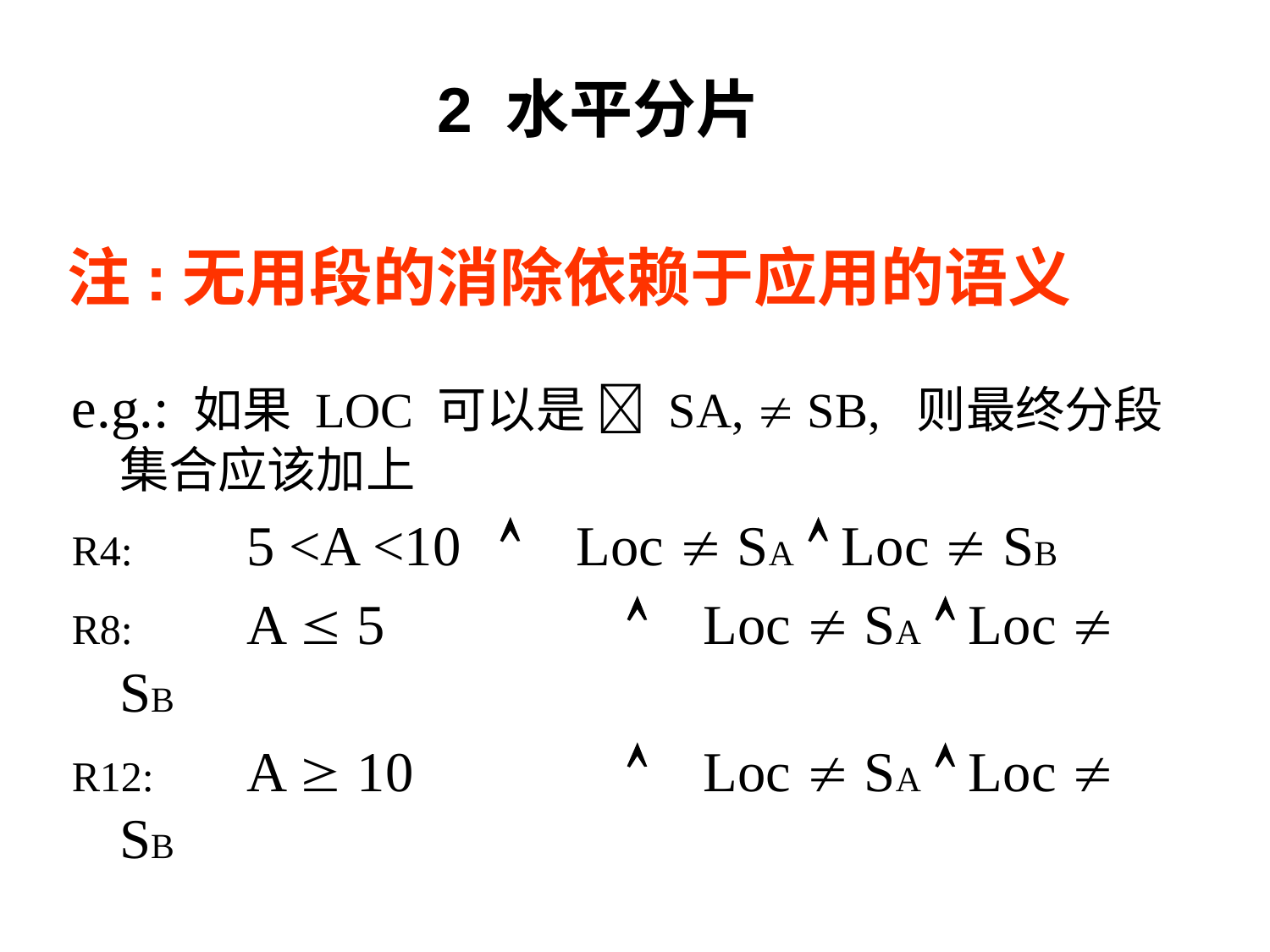

2 水平分片

# 注:无用段的消除依赖于应用的语义
e.g.: 如果 LOC 可以是 ≠ SA, ≠ SB,  则最终分段集合应该加上
R4:	5 <A <10  	∧    Loc ≠ SA ∧ Loc ≠ SB
R8:	A ≤ 5 		∧    Loc ≠ SA ∧ Loc ≠ SB
R12:	A ≥ 10		∧    Loc ≠ SA ∧ Loc ≠ SB